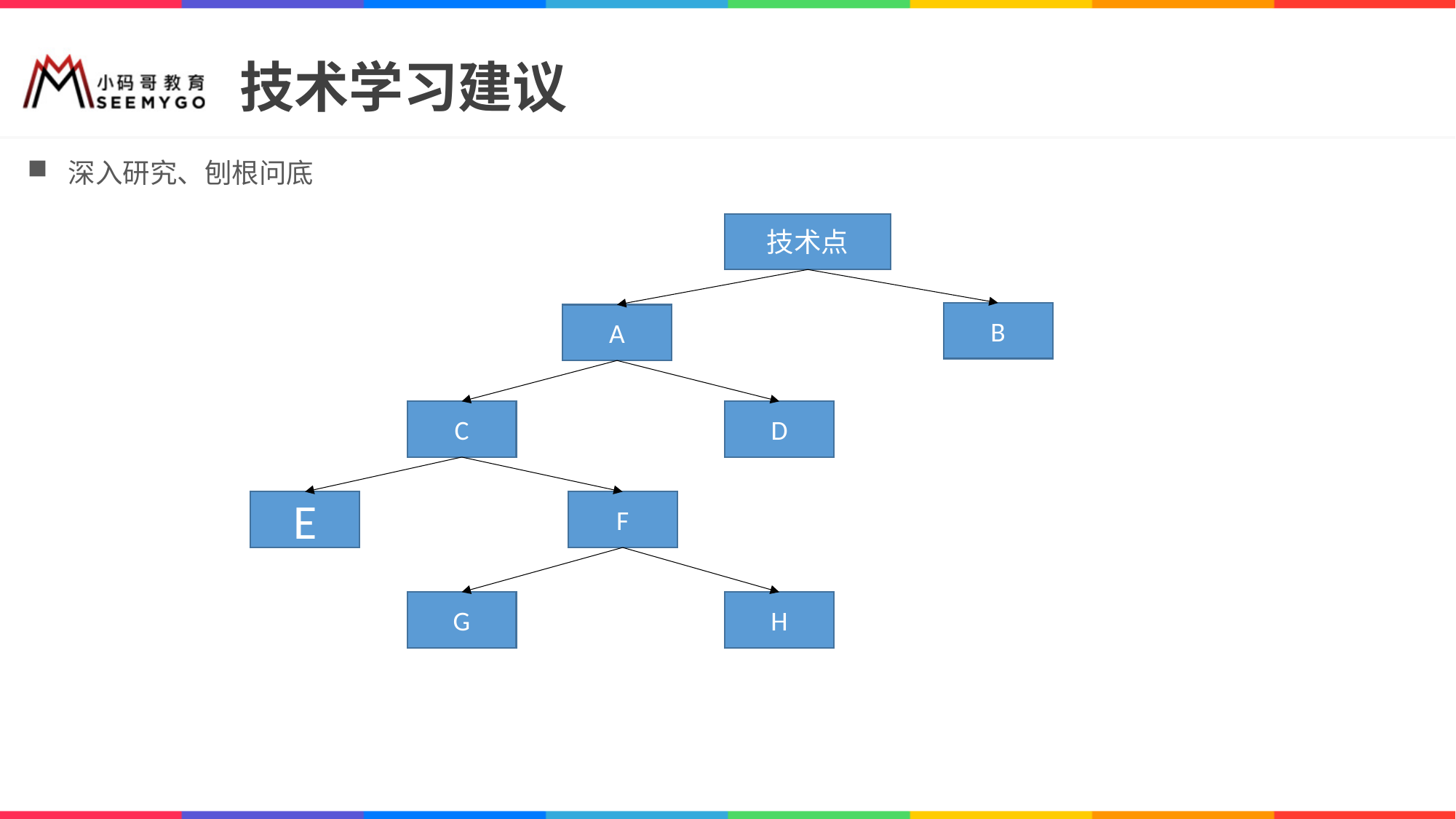

# 技术学习建议
深入研究、刨根问底
技术点
B
A
C
D
E
F
G
H